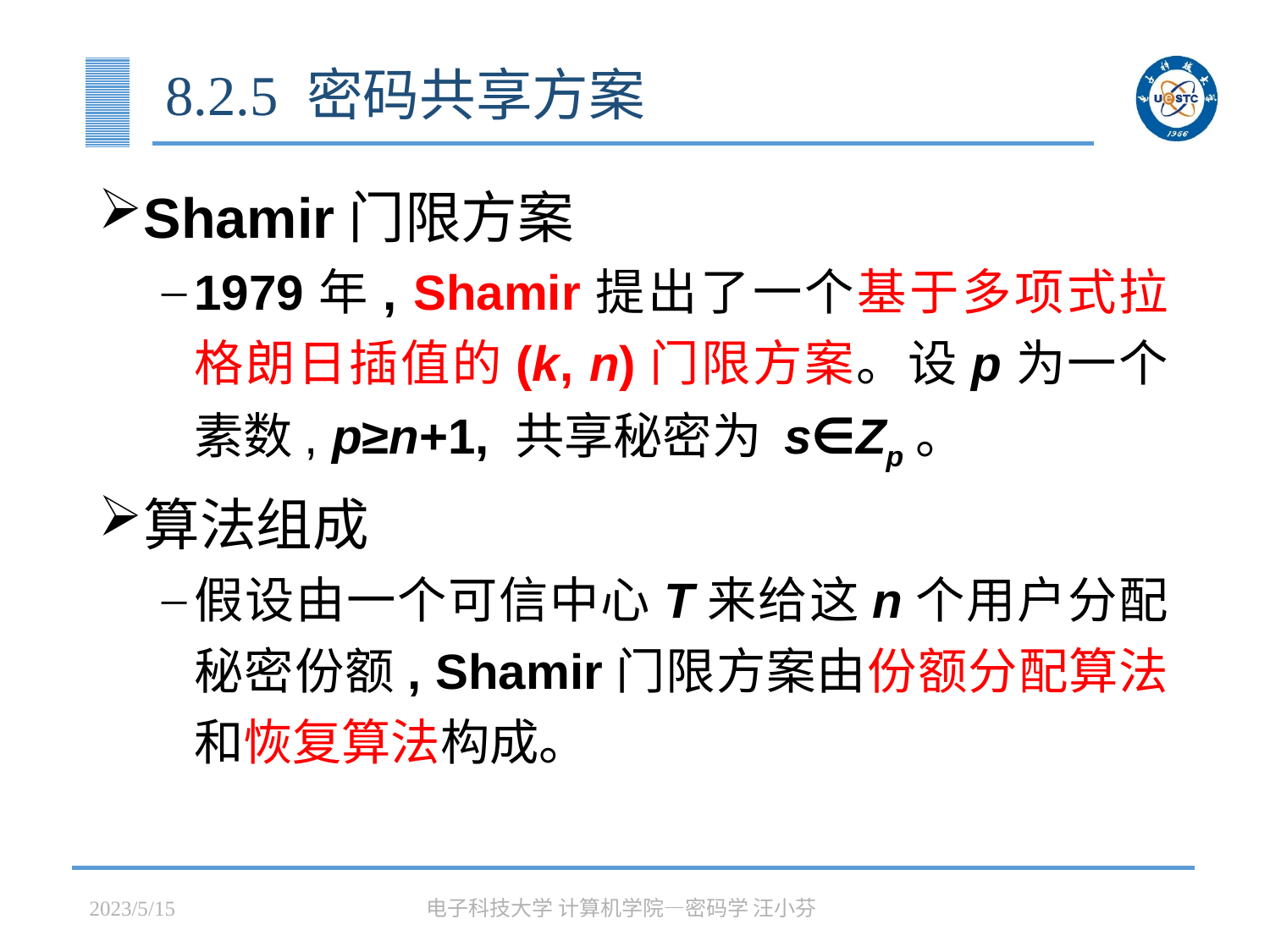

# 8.2.5 密码共享方案
Shamir门限方案
1979年, Shamir提出了一个基于多项式拉格朗日插值的(k, n)门限方案。设p为一个素数, p≥n+1, 共享秘密为 s∈Zp。
算法组成
假设由一个可信中心T来给这n个用户分配秘密份额, Shamir门限方案由份额分配算法和恢复算法构成。

2023/5/15
电子科技大学 计算机学院—密码学 汪小芬